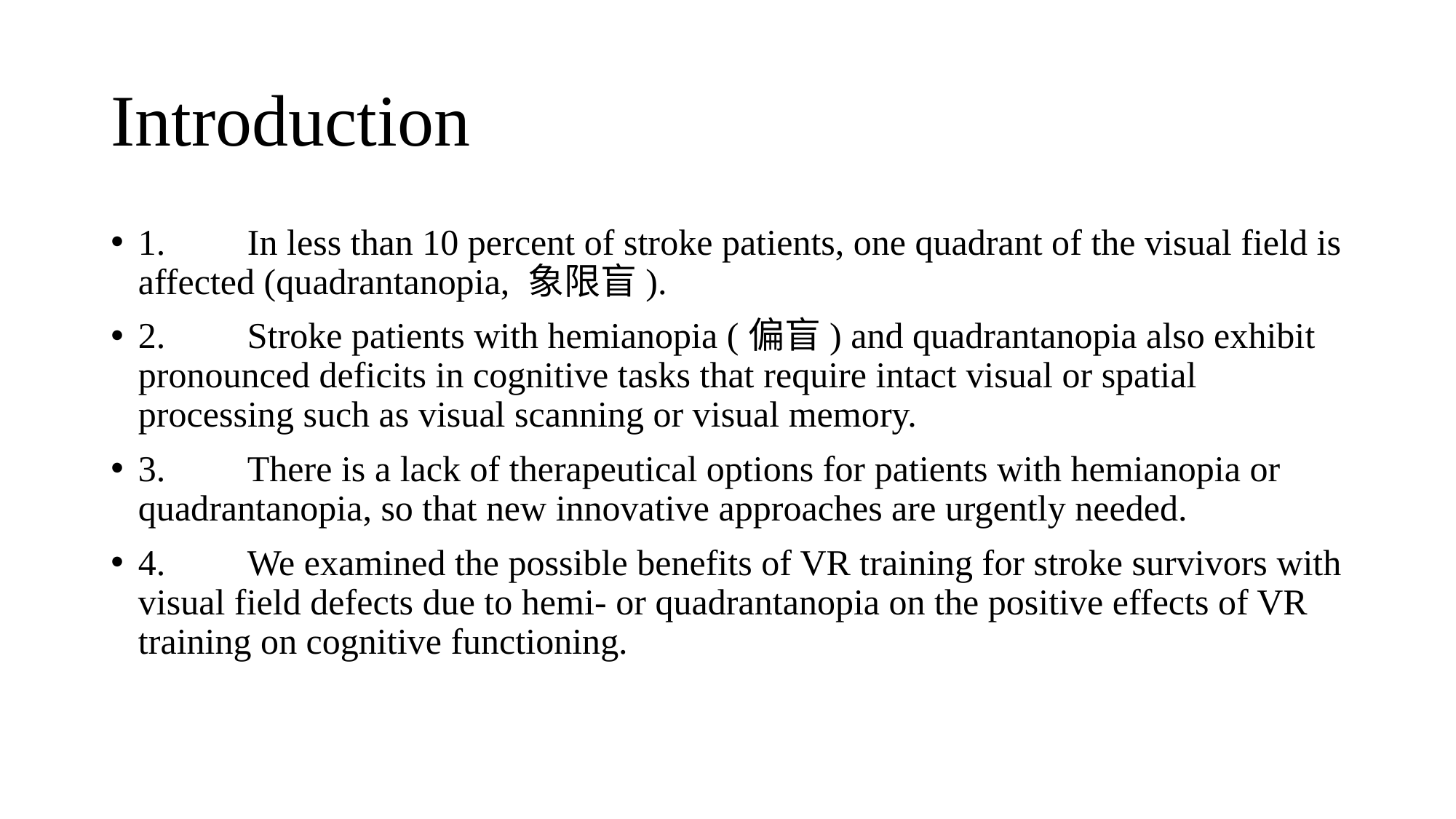

# Introduction
1.	In less than 10 percent of stroke patients, one quadrant of the visual field is affected (quadrantanopia, 象限盲).
2.	Stroke patients with hemianopia (偏盲) and quadrantanopia also exhibit pronounced deficits in cognitive tasks that require intact visual or spatial processing such as visual scanning or visual memory.
3.	There is a lack of therapeutical options for patients with hemianopia or quadrantanopia, so that new innovative approaches are urgently needed.
4.	We examined the possible benefits of VR training for stroke survivors with visual field defects due to hemi- or quadrantanopia on the positive effects of VR training on cognitive functioning.